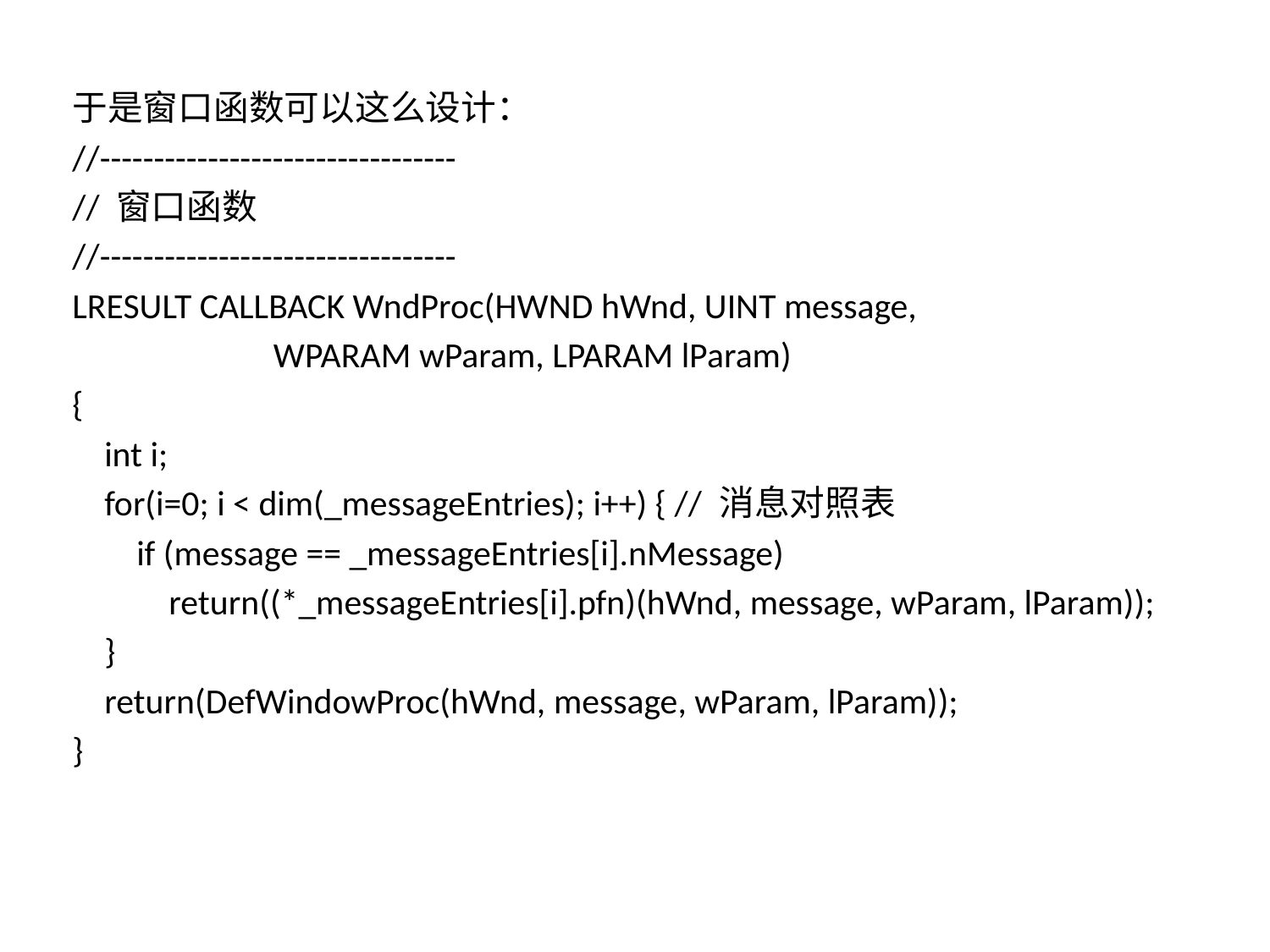

于是窗口函数可以这么设计：
//---------------------------------
// 窗口函数
//---------------------------------
LRESULT CALLBACK WndProc(HWND hWnd, UINT message,
                         WPARAM wParam, LPARAM lParam)
{
    int i;
    for(i=0; i < dim(_messageEntries); i++) { // 消息对照表
        if (message == _messageEntries[i].nMessage)
            return((*_messageEntries[i].pfn)(hWnd, message, wParam, lParam));
    }
    return(DefWindowProc(hWnd, message, wParam, lParam));
}